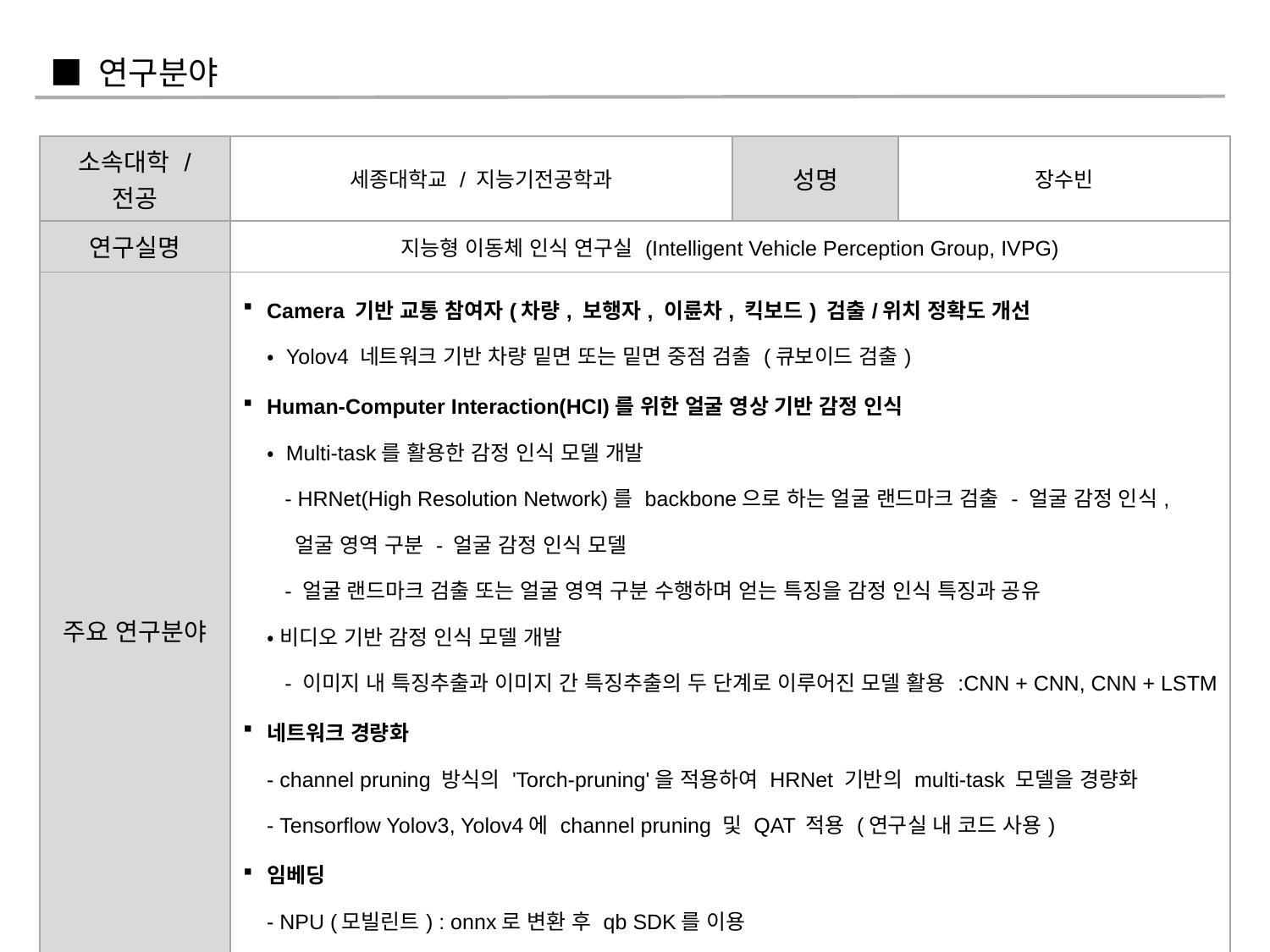

■ 연구분야
| 소속대학 / 전공 | 세종대학교 / 지능기전공학과 | 성명 | 장수빈 |
| --- | --- | --- | --- |
| 연구실명 | 지능형 이동체 인식 연구실 (Intelligent Vehicle Perception Group, IVPG) |  |  |
| 주요 연구분야 | Camera 기반 교통 참여자(차량, 보행자, 이륜차, 킥보드) 검출/위치 정확도 개선 • Yolov4 네트워크 기반 차량 밑면 또는 밑면 중점 검출 (큐보이드 검출) Human-Computer Interaction(HCI)를 위한 얼굴 영상 기반 감정 인식 • Multi-task를 활용한 감정 인식 모델 개발 - HRNet(High Resolution Network)를 backbone으로 하는 얼굴 랜드마크 검출 - 얼굴 감정 인식, 얼굴 영역 구분 - 얼굴 감정 인식 모델 - 얼굴 랜드마크 검출 또는 얼굴 영역 구분 수행하며 얻는 특징을 감정 인식 특징과 공유 • 비디오 기반 감정 인식 모델 개발 - 이미지 내 특징추출과 이미지 간 특징추출의 두 단계로 이루어진 모델 활용 :CNN + CNN, CNN + LSTM 네트워크 경량화 - channel pruning 방식의 'Torch-pruning'을 적용하여 HRNet 기반의 multi-task 모델을 경량화 - Tensorflow Yolov3, Yolov4에 channel pruning 및 QAT 적용 (연구실 내 코드 사용) 임베딩 - NPU (모빌린트) : onnx로 변환 후 qb SDK를 이용 - DSP (퀄컴) : 퀄컴칩이 장착된 엣지 디바이스(카메라)에 임베딩- SNPE SDK, adb 사용 |  |  |